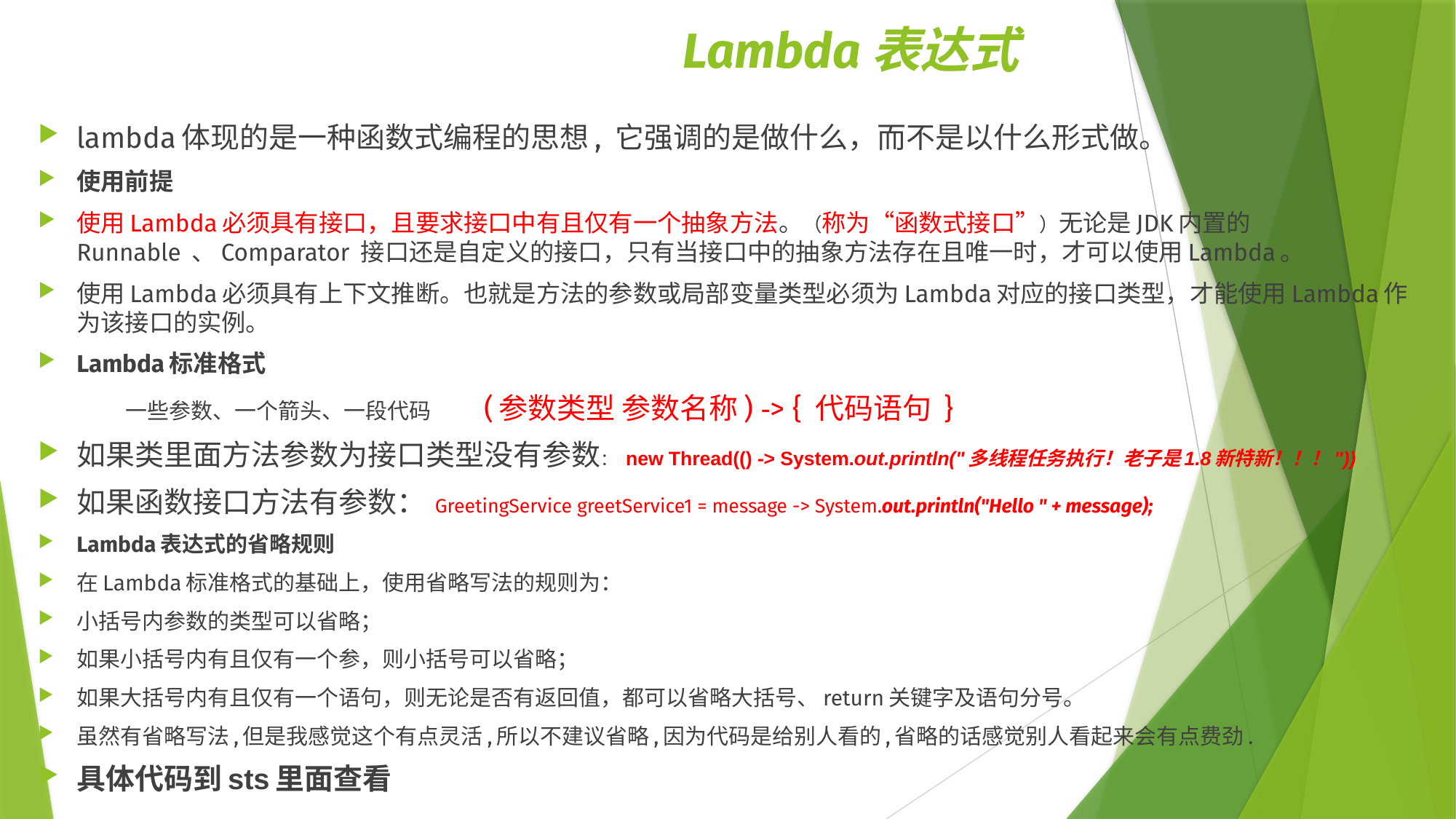

# Lambda表达式
lambda体现的是一种函数式编程的思想, 它强调的是做什么，而不是以什么形式做。
使用前提
使用Lambda必须具有接口，且要求接口中有且仅有一个抽象方法。（称为“函数式接口”）无论是JDK内置的Runnable 、Comparator 接口还是自定义的接口，只有当接口中的抽象方法存在且唯一时，才可以使用Lambda。
使用Lambda必须具有上下文推断。也就是方法的参数或局部变量类型必须为Lambda对应的接口类型，才能使用Lambda作为该接口的实例。
Lambda标准格式
	一些参数、一个箭头、一段代码	 (参数类型 参数名称) ‐> { 代码语句 }
如果类里面方法参数为接口类型没有参数： new Thread(() -> System.out.println("多线程任务执行！老子是1.8新特新！！！"))
如果函数接口方法有参数： GreetingService greetService1 = message -> System.out.println("Hello " + message);
Lambda表达式的省略规则
在Lambda标准格式的基础上，使用省略写法的规则为：
小括号内参数的类型可以省略；
如果小括号内有且仅有一个参，则小括号可以省略；
如果大括号内有且仅有一个语句，则无论是否有返回值，都可以省略大括号、return关键字及语句分号。
虽然有省略写法,但是我感觉这个有点灵活,所以不建议省略,因为代码是给别人看的,省略的话感觉别人看起来会有点费劲.
具体代码到sts里面查看